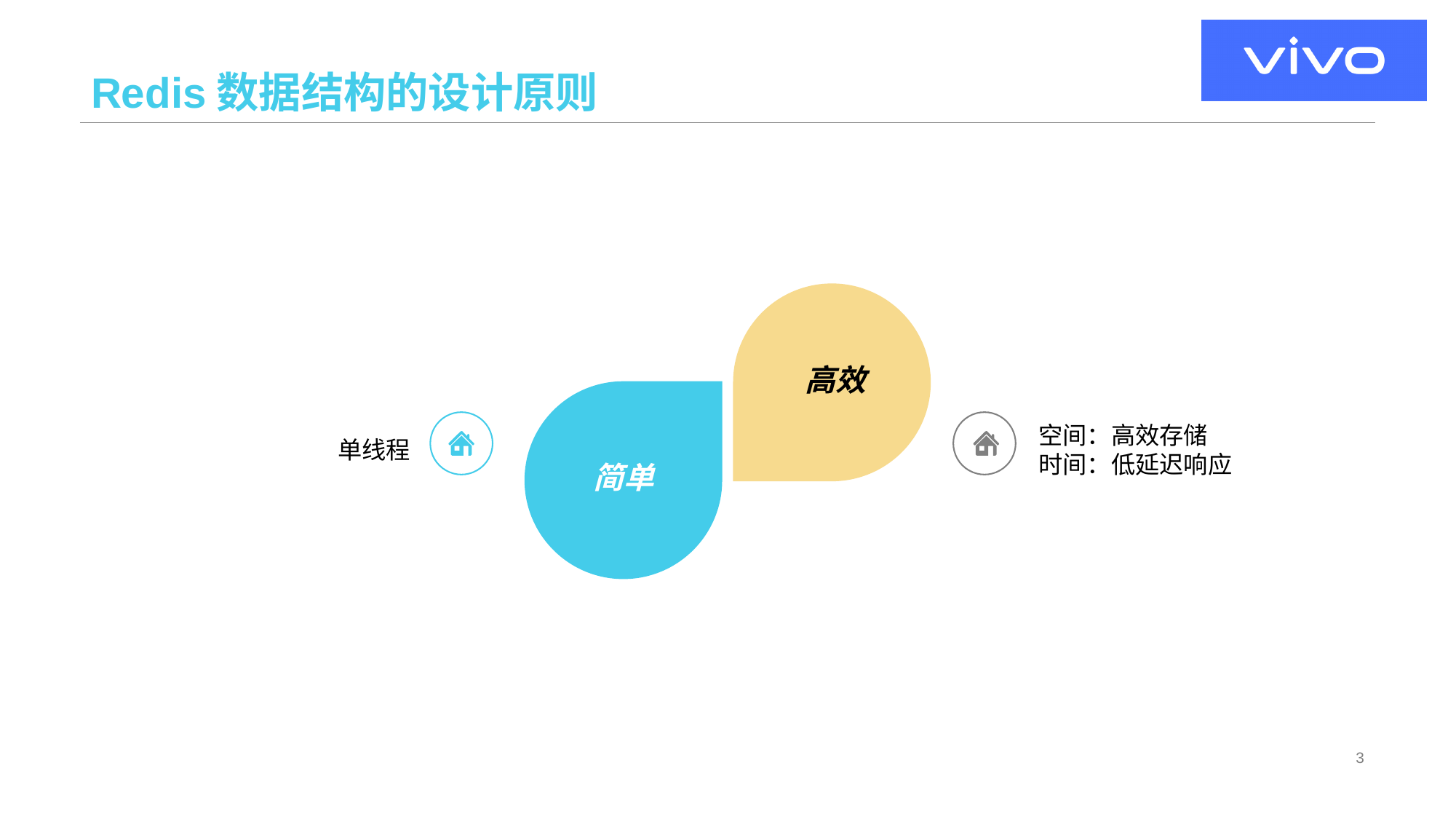

# Redis数据结构的设计原则

高效

简单

空间：高效存储
时间：低延迟响应
单线程

3